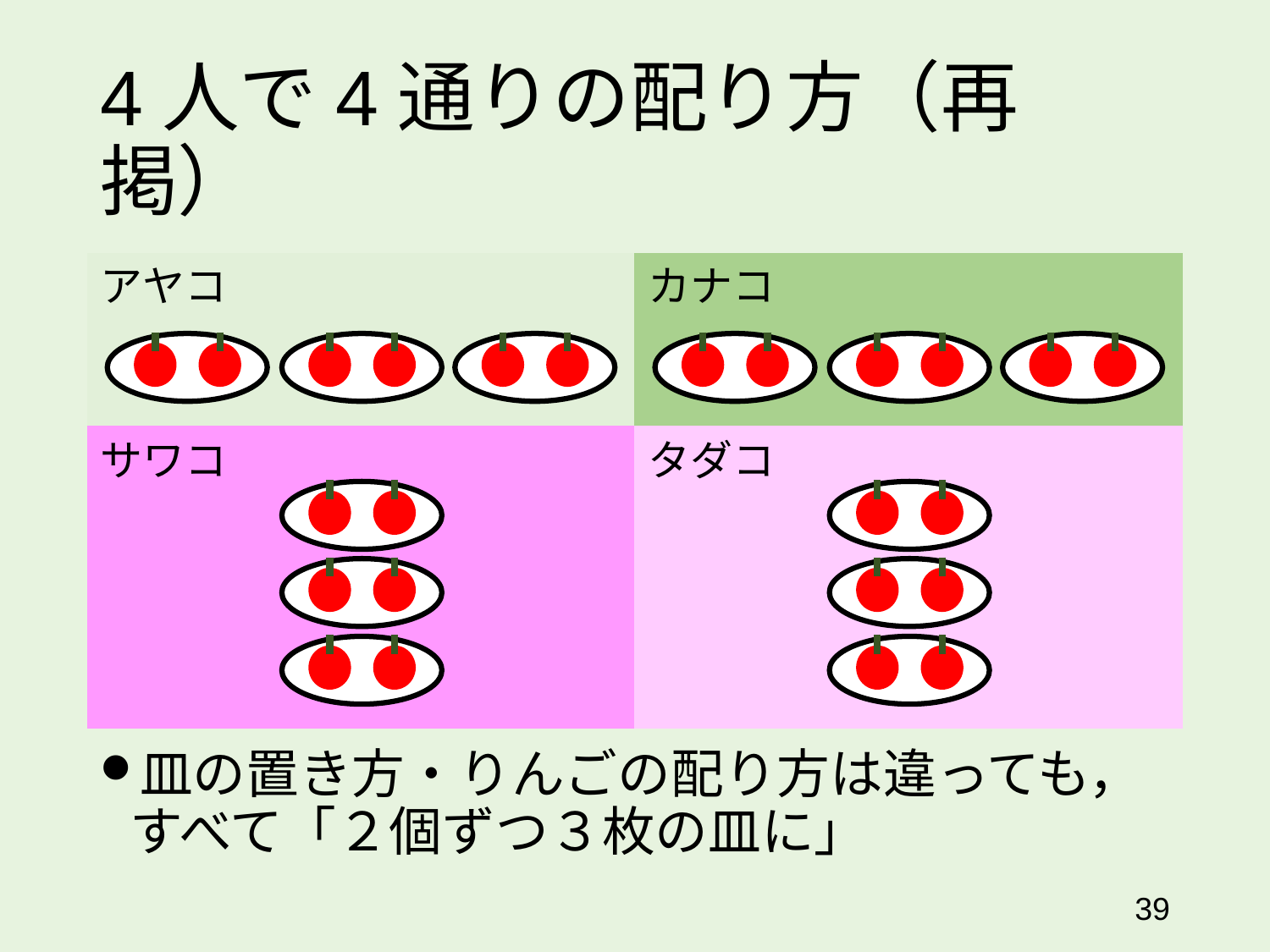

# 4人で4通りの配り方（再掲）
アヤコ
カナコ

サワコ
タダコ

皿の置き方・りんごの配り方は違っても，
すべて「２個ずつ３枚の皿に」
39